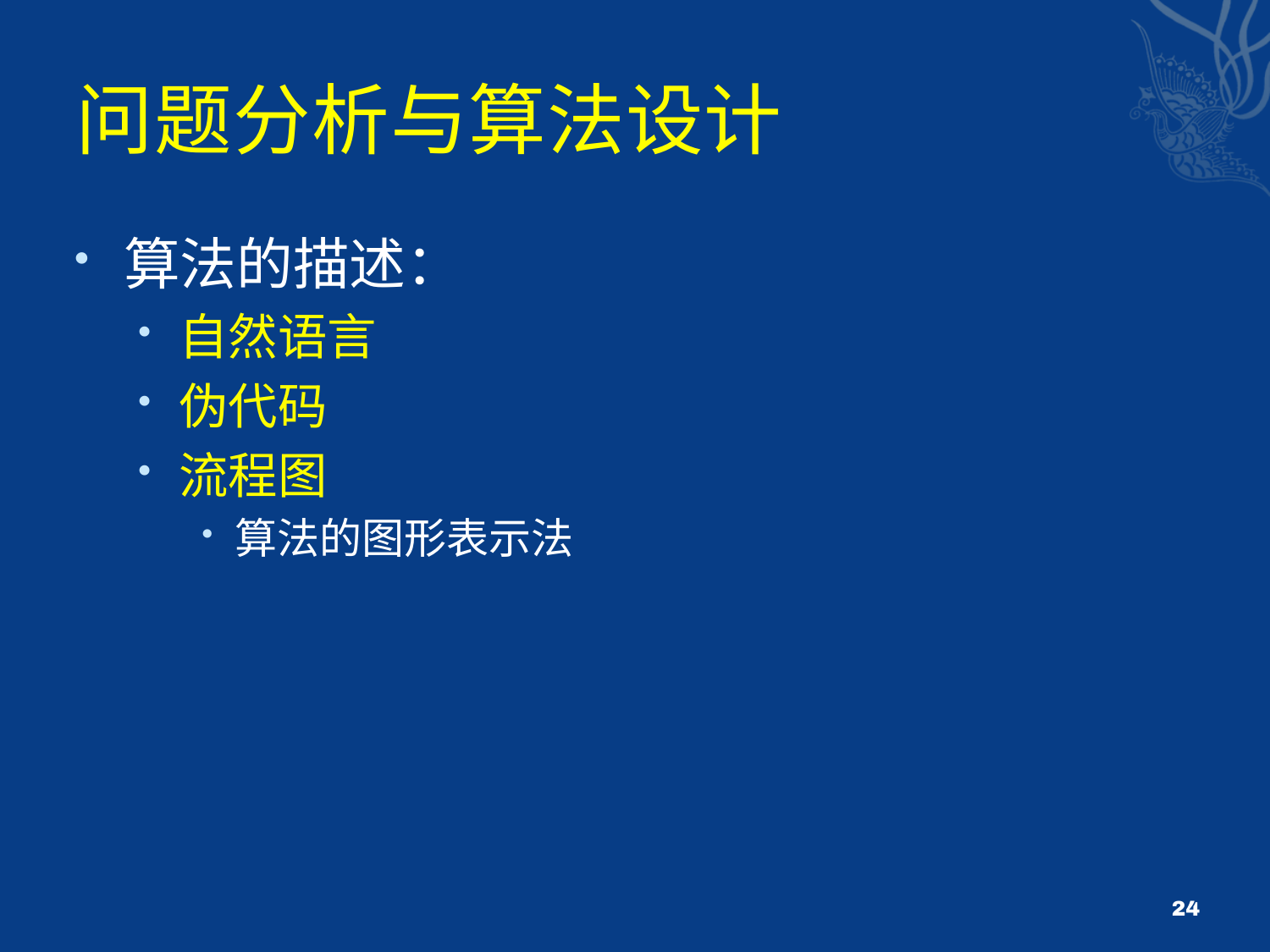

# 问题分析与算法设计
算法的描述：
自然语言
伪代码
流程图
算法的图形表示法
24